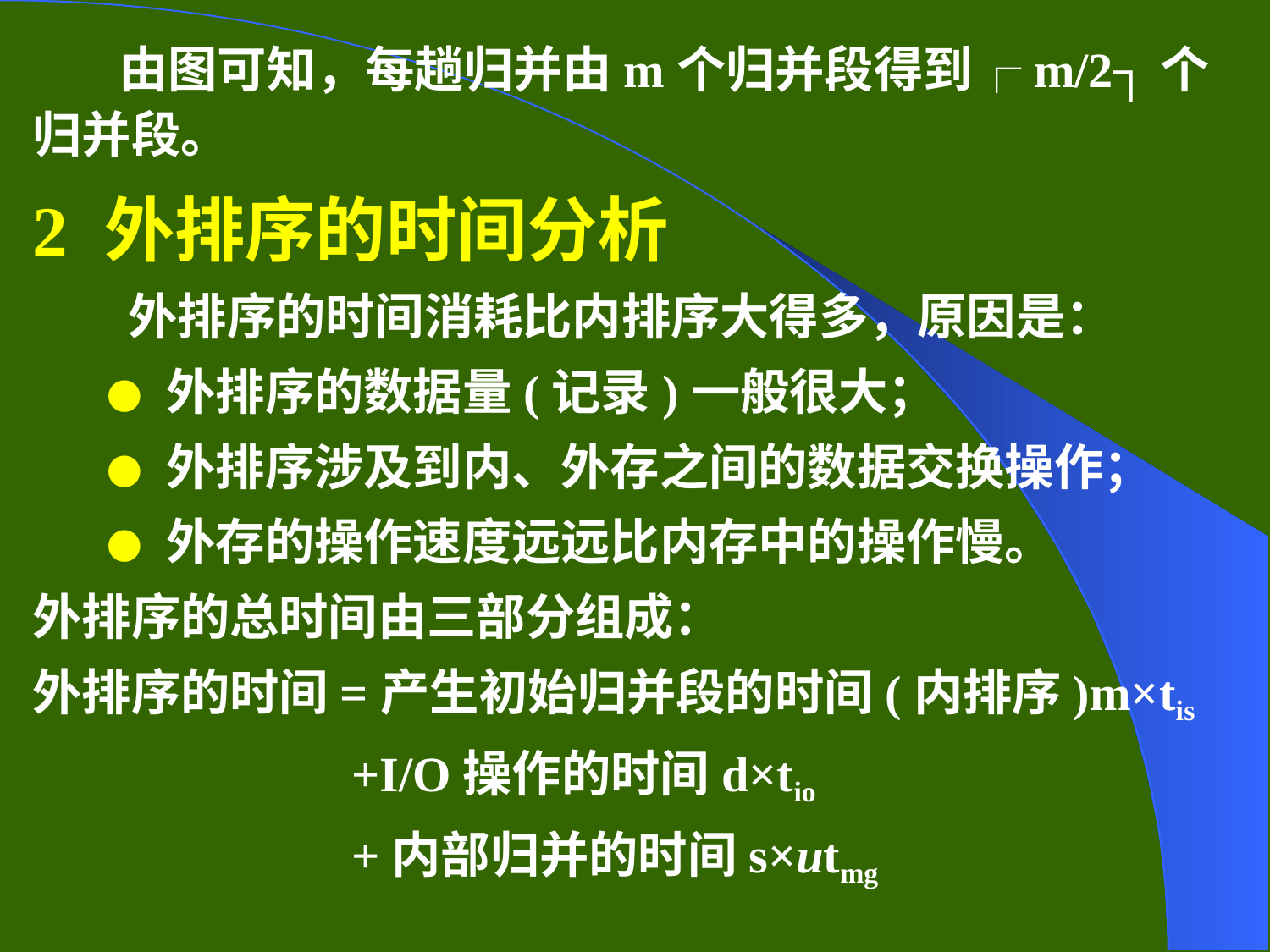

由图可知，每趟归并由m个归并段得到┌m/2┐个归并段。
2 外排序的时间分析
         外排序的时间消耗比内排序大得多，原因是：
●  外排序的数据量(记录)一般很大；
●  外排序涉及到内、外存之间的数据交换操作；
●  外存的操作速度远远比内存中的操作慢。
外排序的总时间由三部分组成：
外排序的时间=产生初始归并段的时间(内排序)m×tis
                          +I/O操作的时间d×tio
                          +内部归并的时间s×utmg